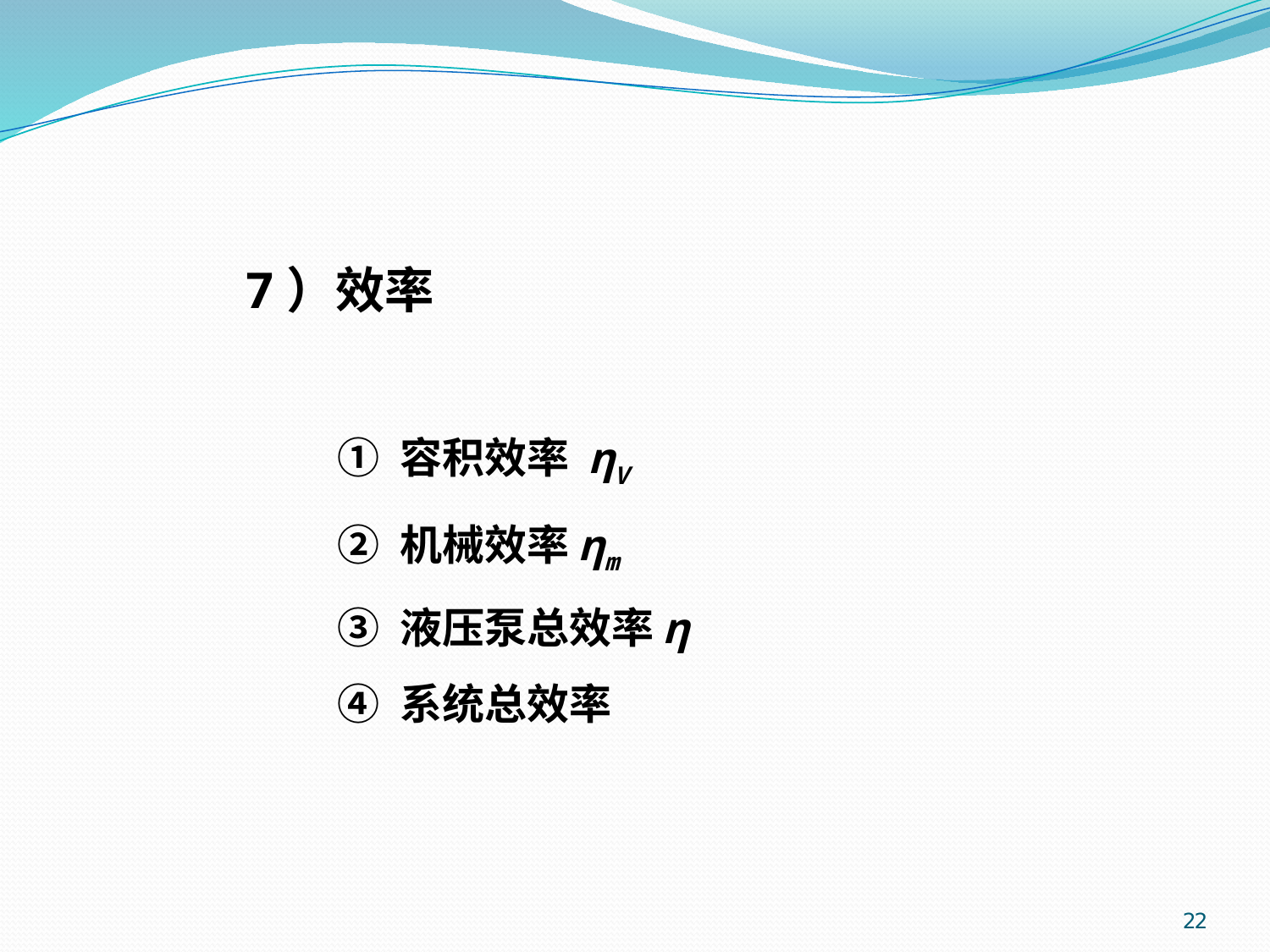

# 7）效率
① 容积效率 ηV
② 机械效率ηm
③ 液压泵总效率η
④ 系统总效率
22